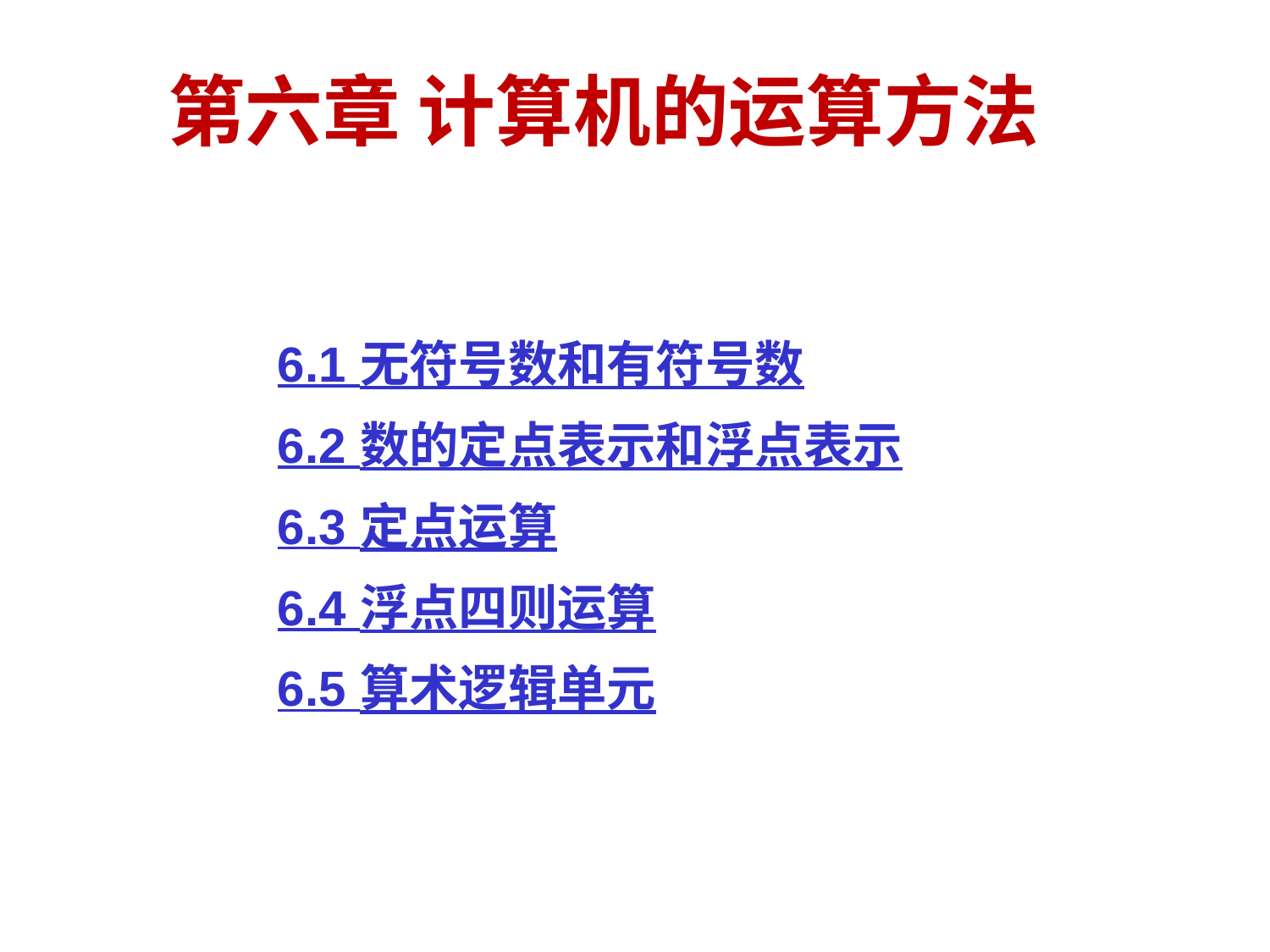

# 第六章 计算机的运算方法
6.1 无符号数和有符号数
6.2 数的定点表示和浮点表示
6.3 定点运算
6.4 浮点四则运算
6.5 算术逻辑单元